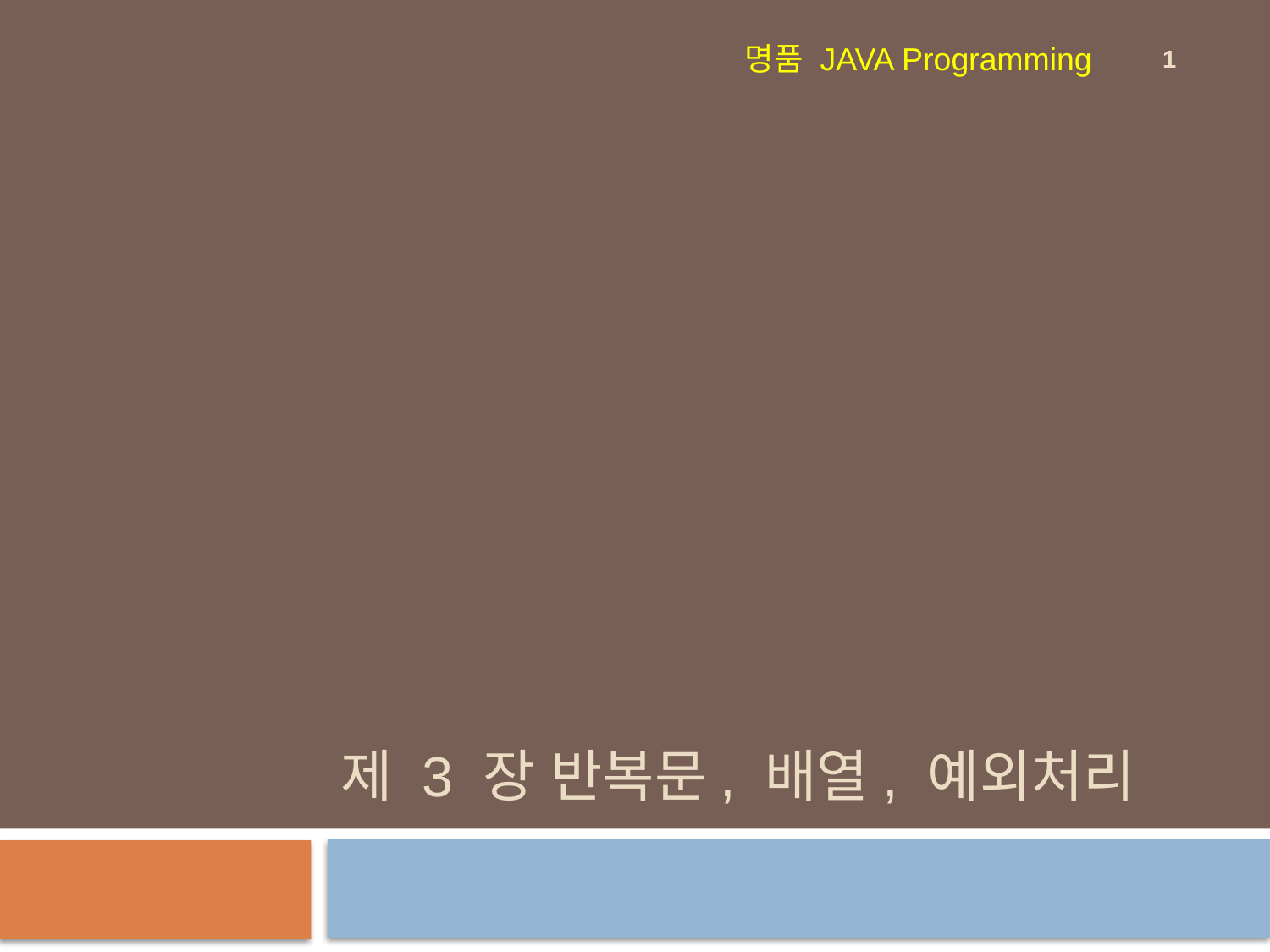

1
명품 JAVA Programming
# 제 3 장 반복문, 배열, 예외처리